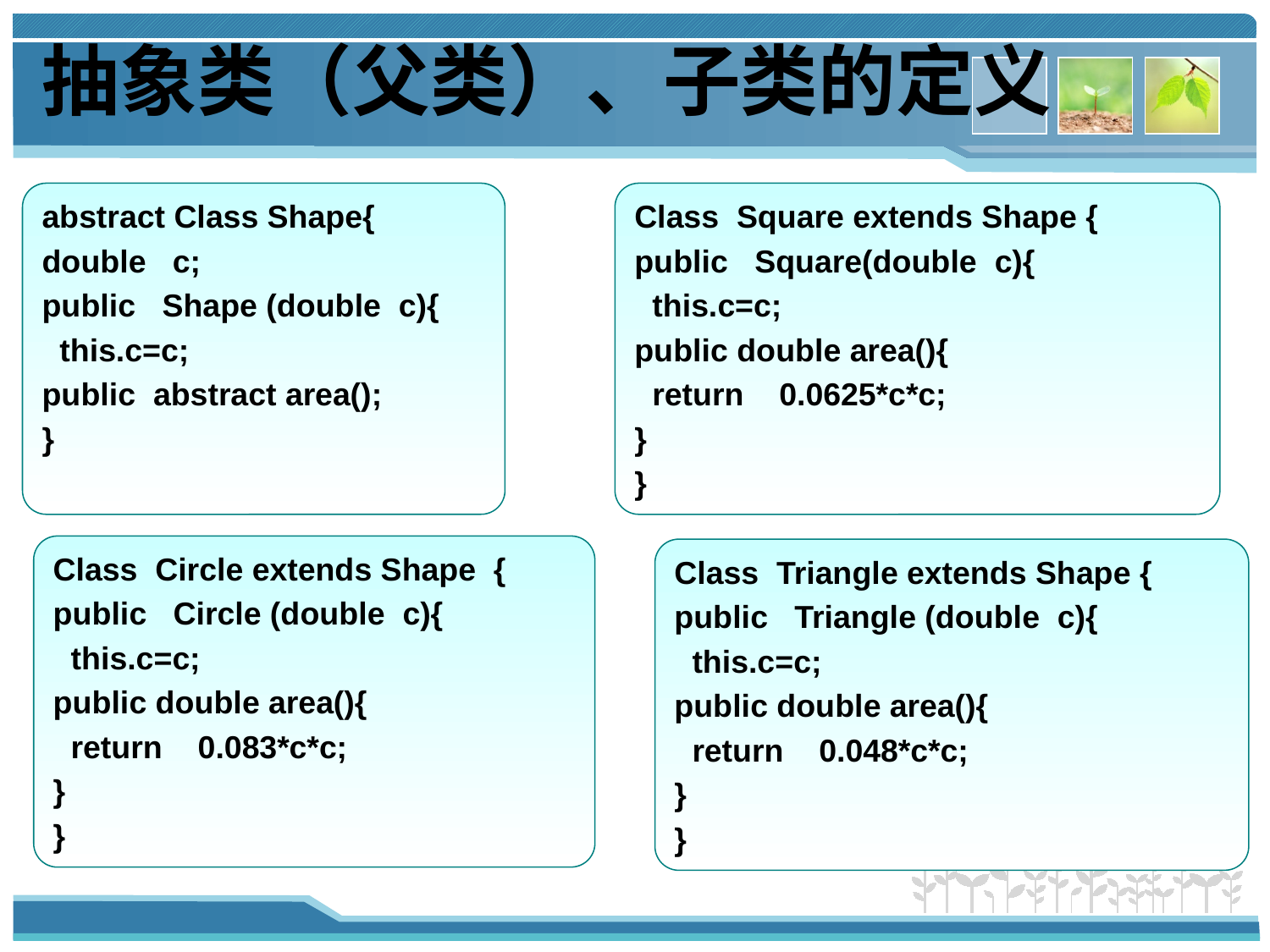

抽象类（父类）、子类的定义
abstract Class Shape{
double   c;
public   Shape (double  c){
  this.c=c;
public  abstract area();
}

Class  Square extends Shape {
public   Square(double  c){
  this.c=c;
public double area(){
  return    0.0625*c*c;
}
}
Class  Circle extends Shape  {
public   Circle (double  c){
  this.c=c;
public double area(){
  return    0.083*c*c;
}
}
Class  Triangle extends Shape {
public   Triangle (double  c){
  this.c=c;
public double area(){
  return    0.048*c*c;
}
}